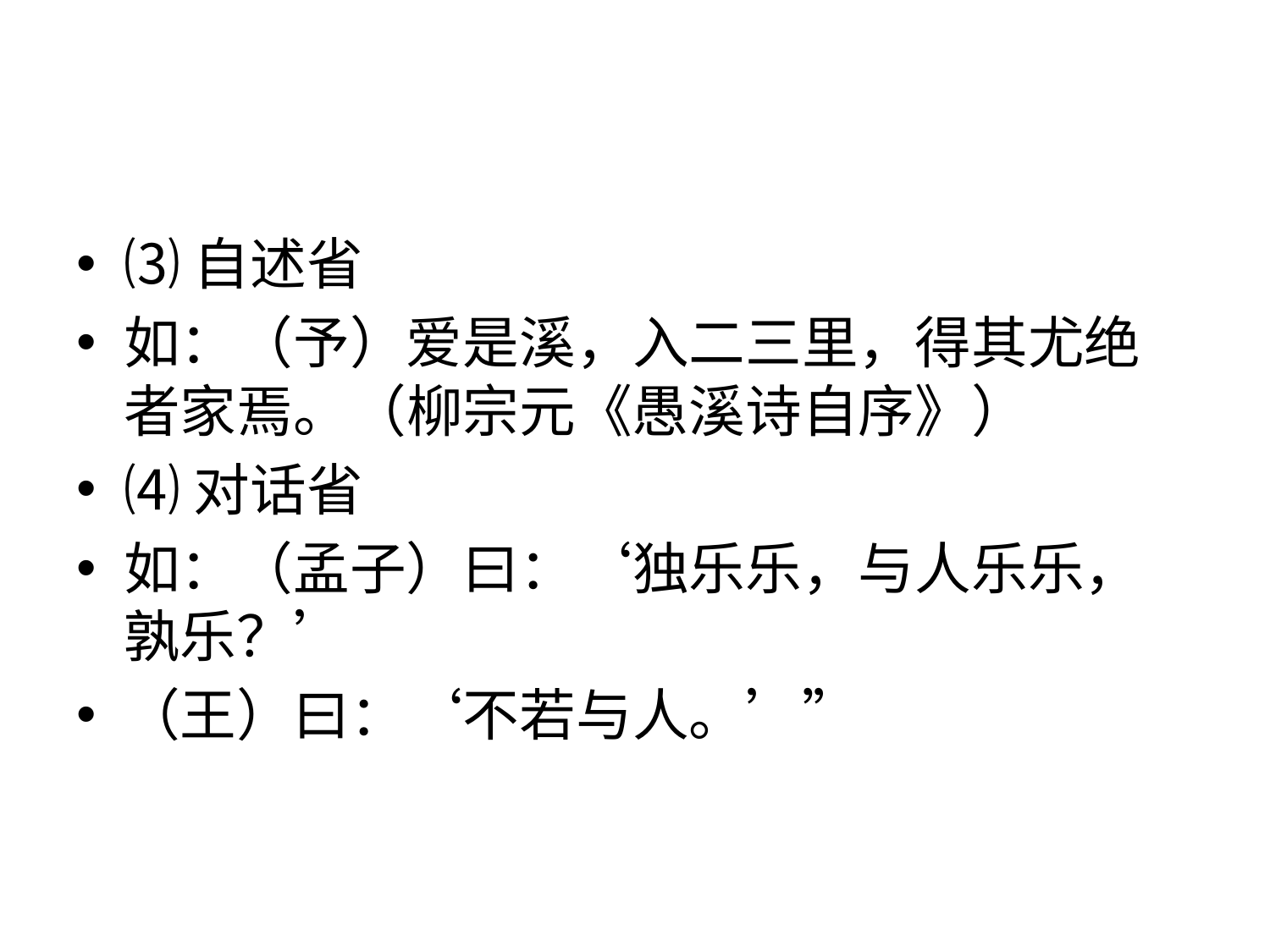

#
⑶自述省
如：（予）爱是溪，入二三里，得其尤绝者家焉。（柳宗元《愚溪诗自序》）
⑷对话省
如：（孟子）曰：‘独乐乐，与人乐乐，孰乐？’
（王）曰：‘不若与人。’”